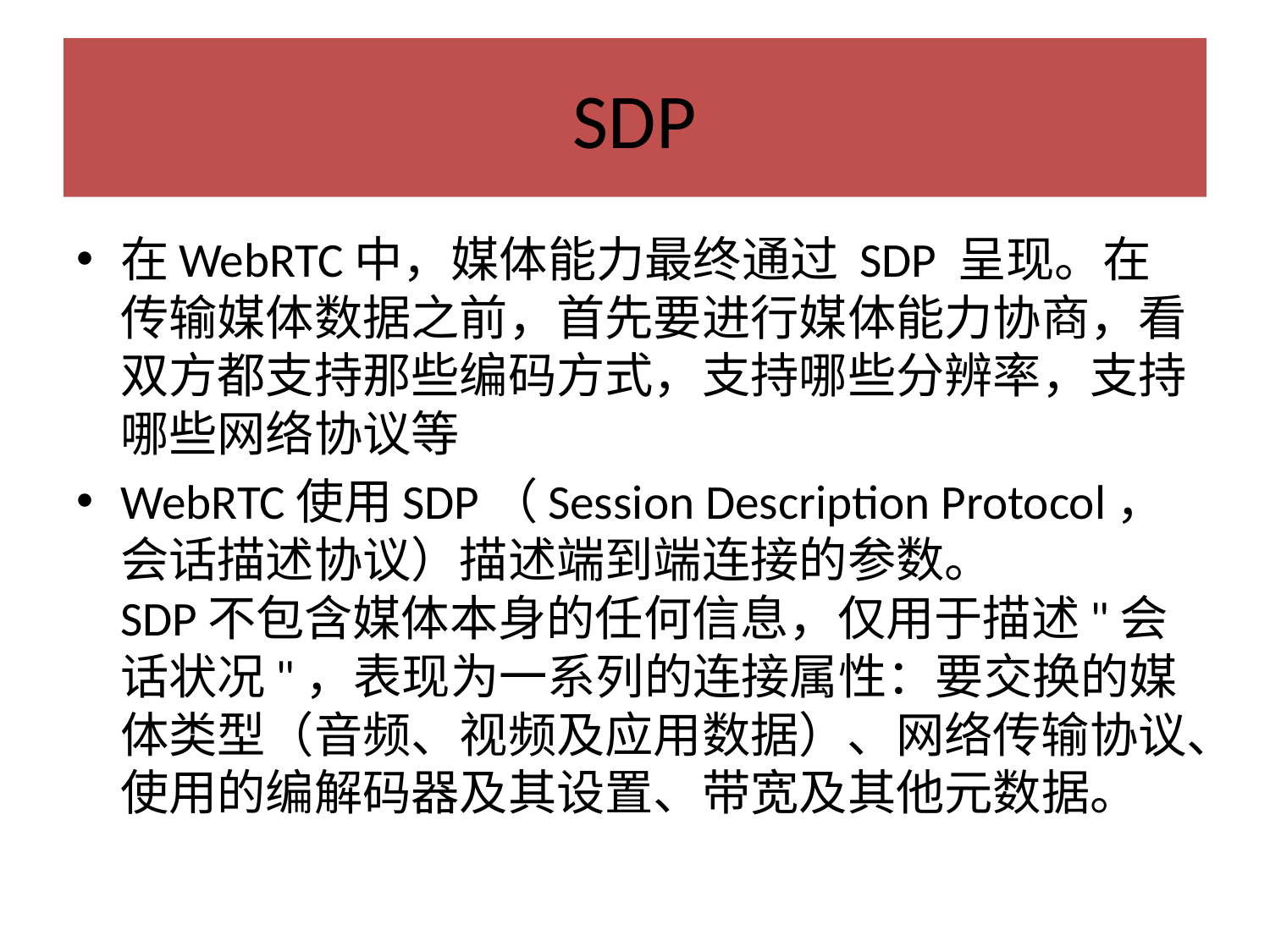

# SDP
在WebRTC中，媒体能力最终通过 SDP 呈现。在传输媒体数据之前，首先要进行媒体能力协商，看双方都支持那些编码方式，支持哪些分辨率，支持哪些网络协议等
WebRTC使用SDP（Session Description Protocol，会话描述协议）描述端到端连接的参数。
SDP不包含媒体本身的任何信息，仅用于描述"会话状况"，表现为一系列的连接属性：要交换的媒体类型（音频、视频及应用数据）、网络传输协议、使用的编解码器及其设置、带宽及其他元数据。